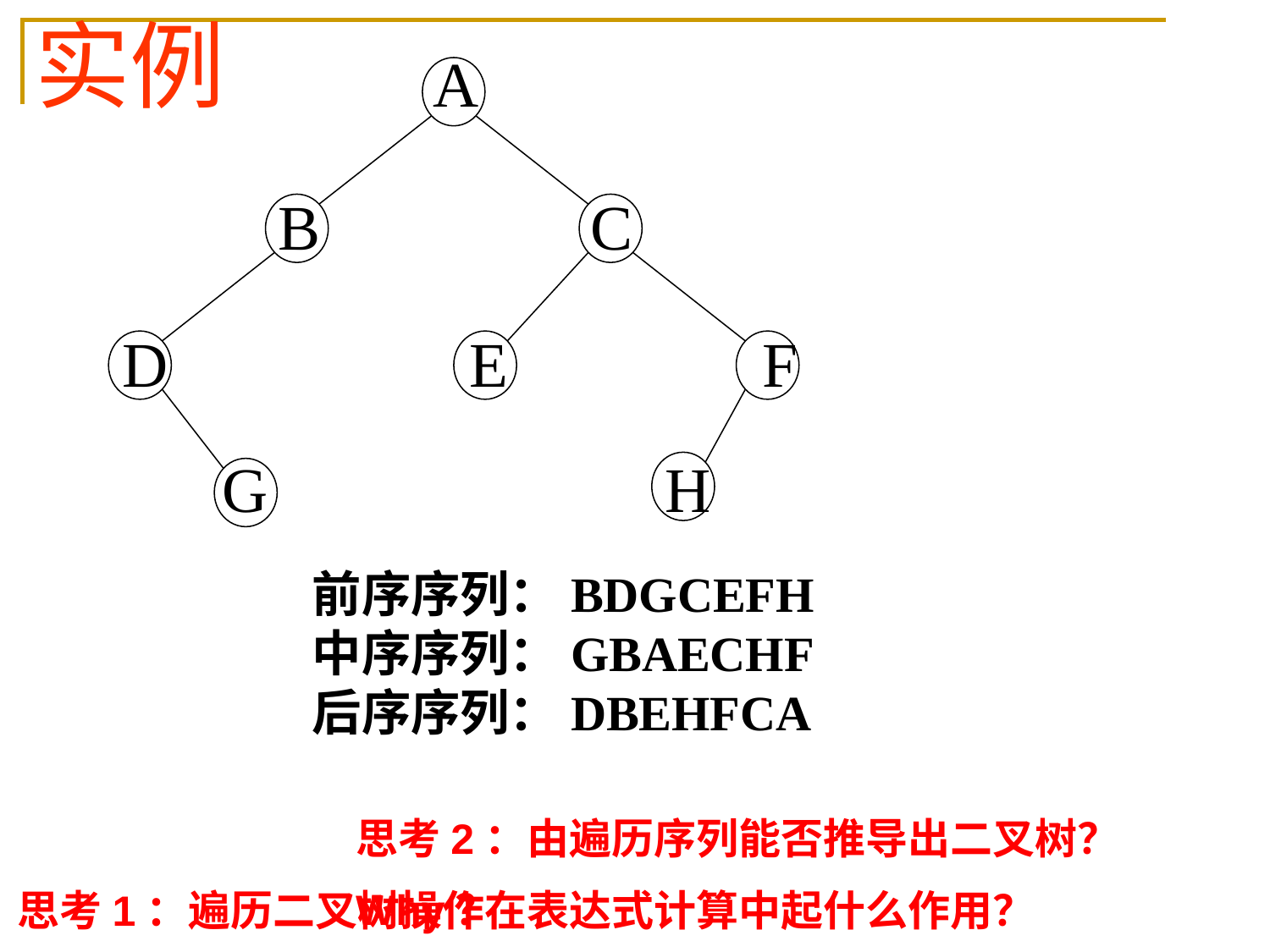

实例
A

B                 C

D                   E                F

G                         H

前序序列：BDGCEFH
中序序列：GBAECHF
后序序列：DBEHFCA
思考2：由遍历序列能否推导出二叉树？Why？
思考1：遍历二叉树操作在表达式计算中起什么作用？